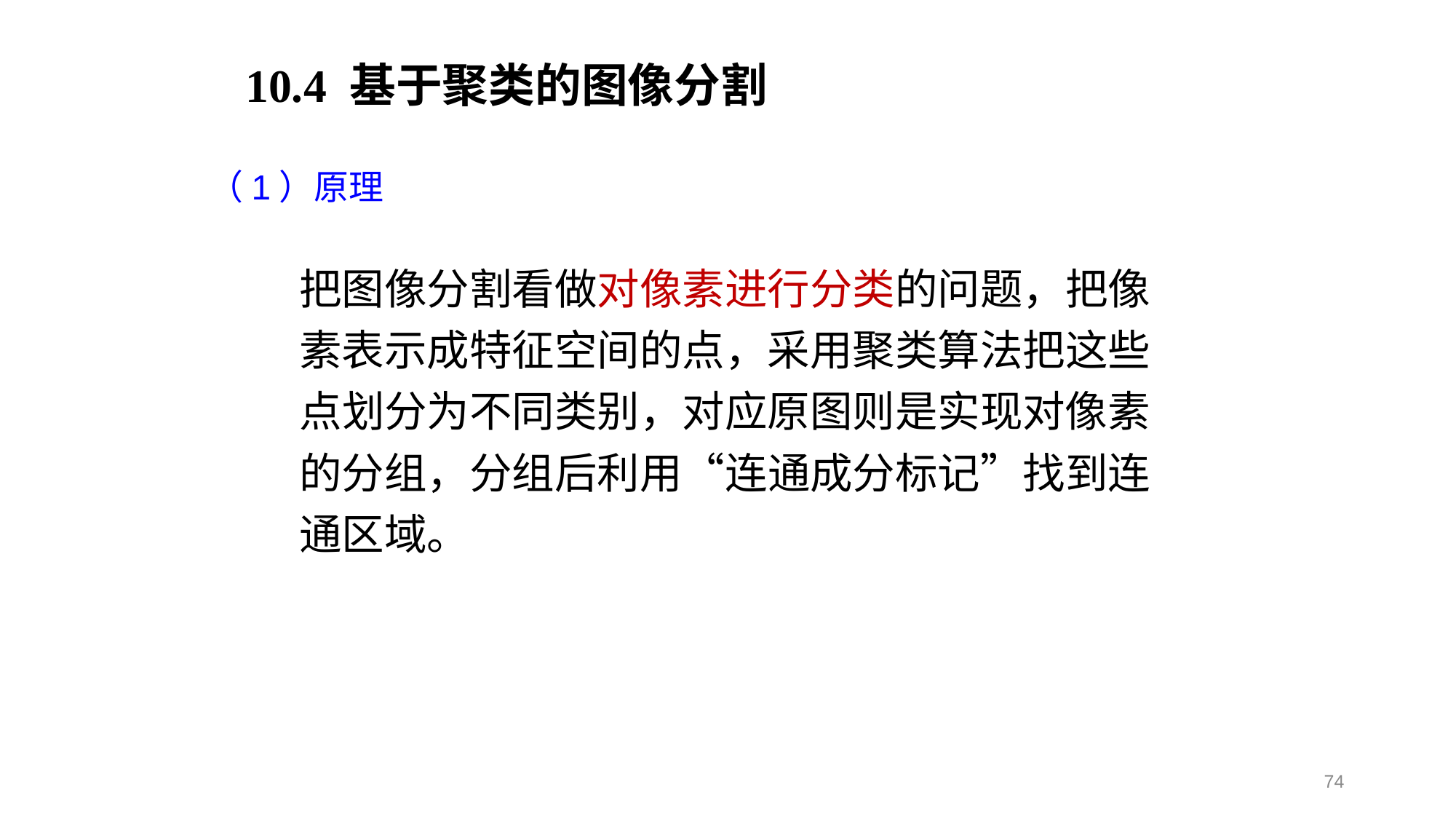

10.4 基于聚类的图像分割
（1）原理
把图像分割看做对像素进行分类的问题，把像素表示成特征空间的点，采用聚类算法把这些点划分为不同类别，对应原图则是实现对像素的分组，分组后利用“连通成分标记”找到连通区域。
74